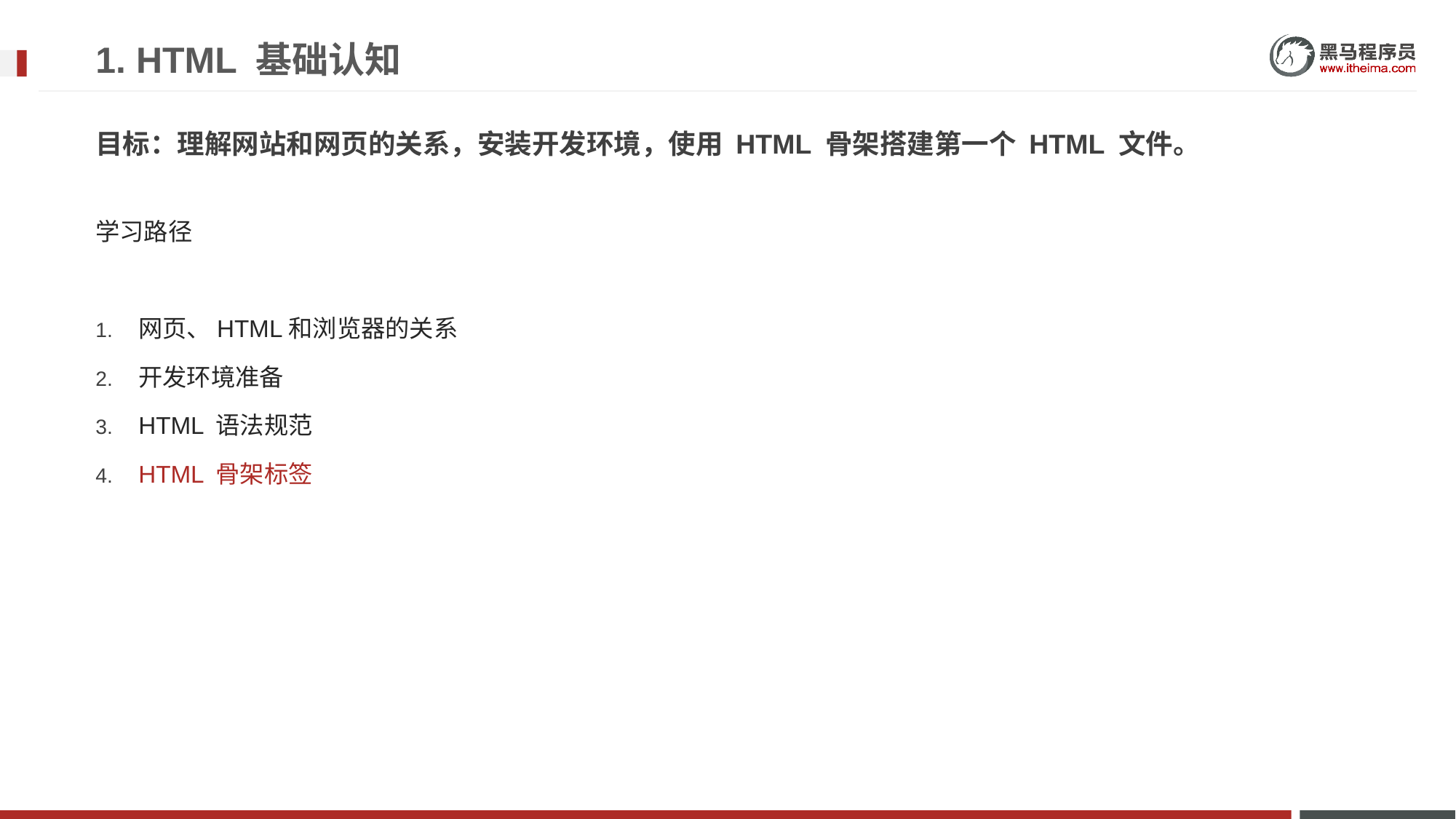

# 1. HTML 基础认知
目标：理解网站和网页的关系，安装开发环境，使用 HTML 骨架搭建第一个 HTML 文件。
学习路径

网页、HTML和浏览器的关系
开发环境准备
HTML 语法规范
HTML 骨架标签